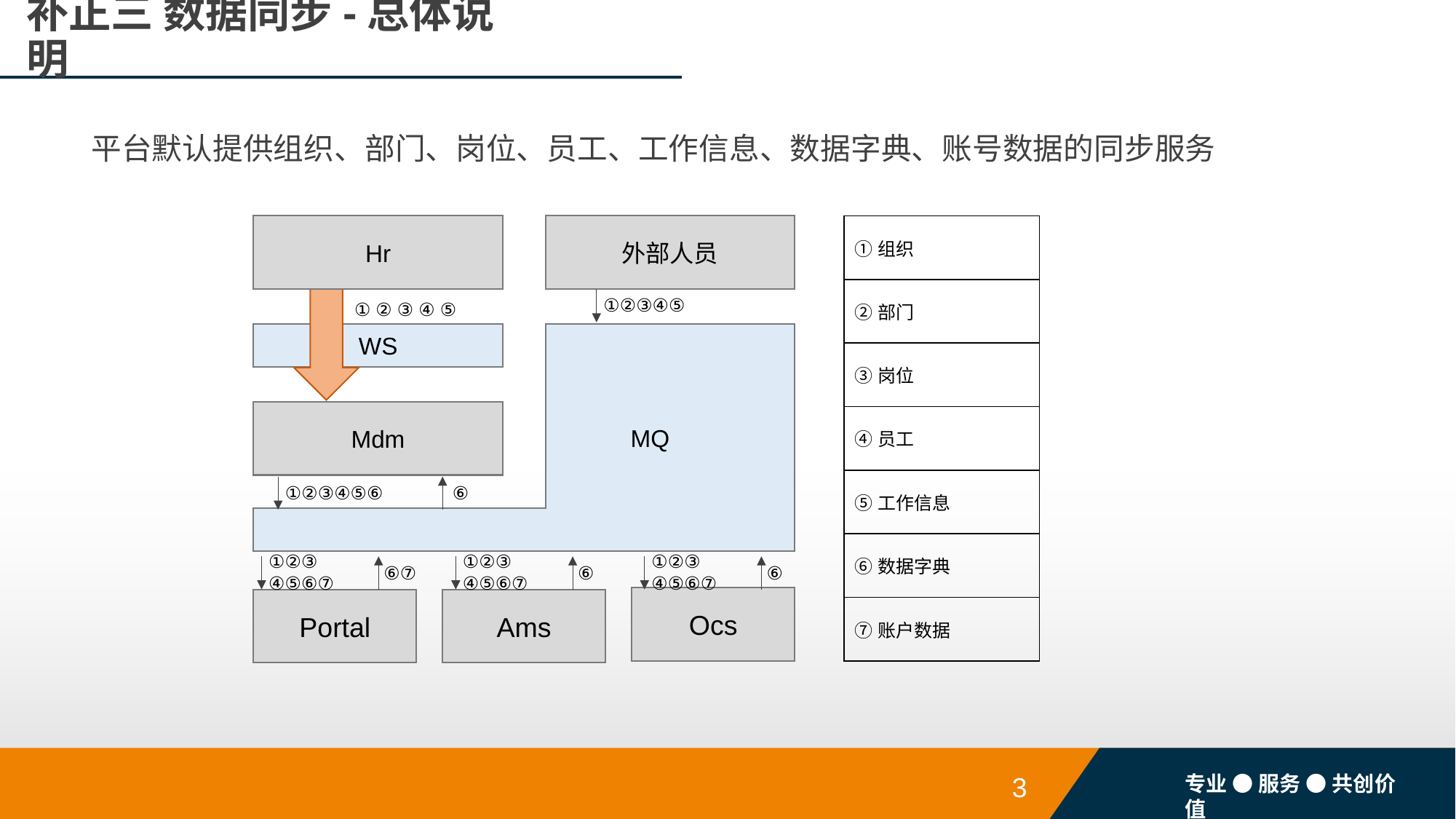

# 补正三 数据同步-总体说明
平台默认提供组织、部门、岗位、员工、工作信息、数据字典、账号数据的同步服务
Hr
外部人员
| ①组织 |
| --- |
| ②部门 |
| ③岗位 |
| ④员工 |
| ⑤工作信息 |
| ⑥数据字典 |
| ⑦账户数据 |

①②③④⑤
① ② ③ ④ ⑤
MQ                .
WS
Mdm

①②③④⑤⑥
⑥
①②③
④⑤⑥⑦
①②③
④⑤⑥⑦
①②③
④⑤⑥⑦
⑥⑦
⑥
⑥
Ocs
Portal
Ams